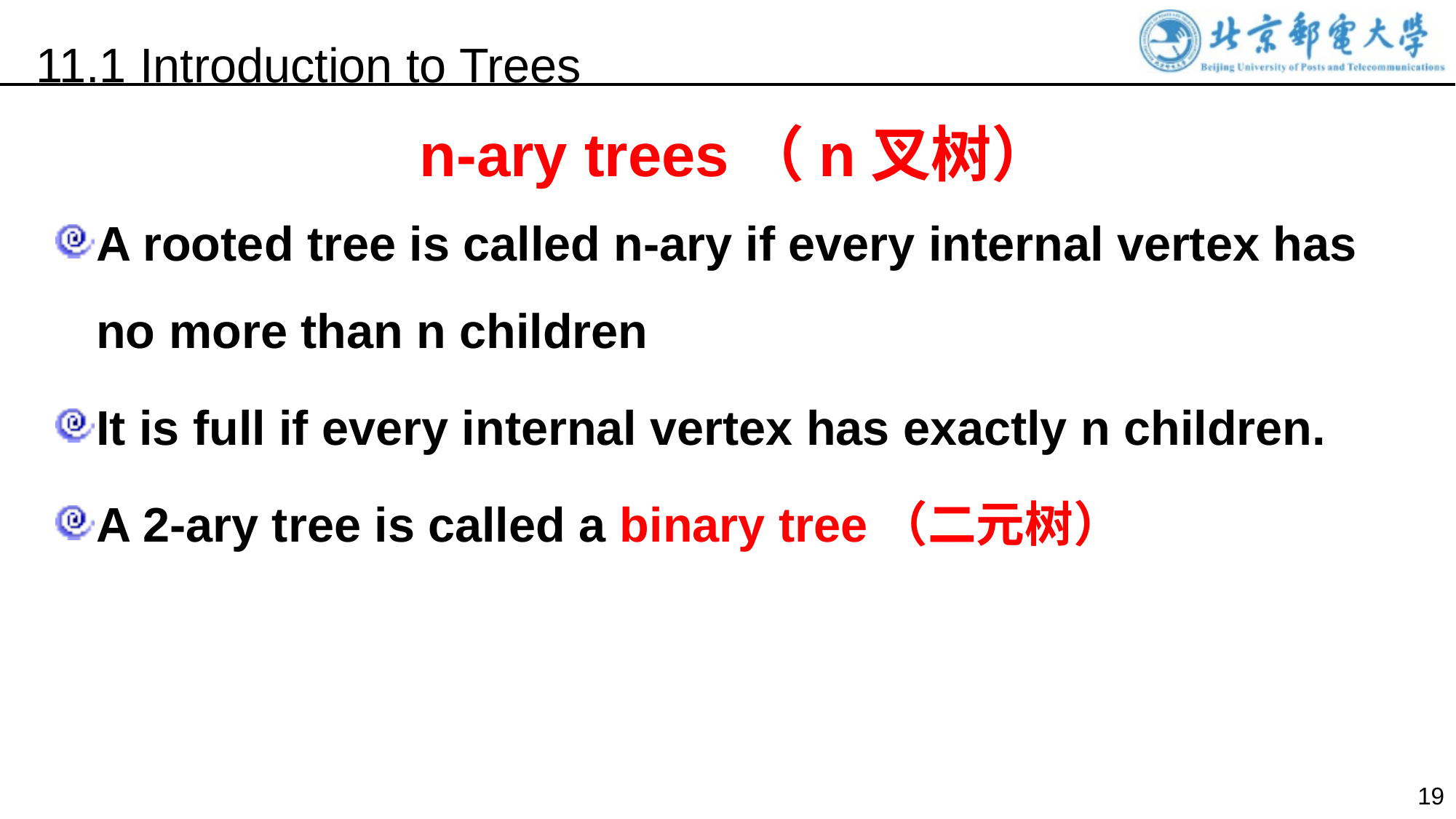

11.1 Introduction to Trees
n-ary trees（n叉树）
A rooted tree is called n-ary if every internal vertex has no more than n children
It is full if every internal vertex has exactly n children.
A 2-ary tree is called a binary tree（二元树）